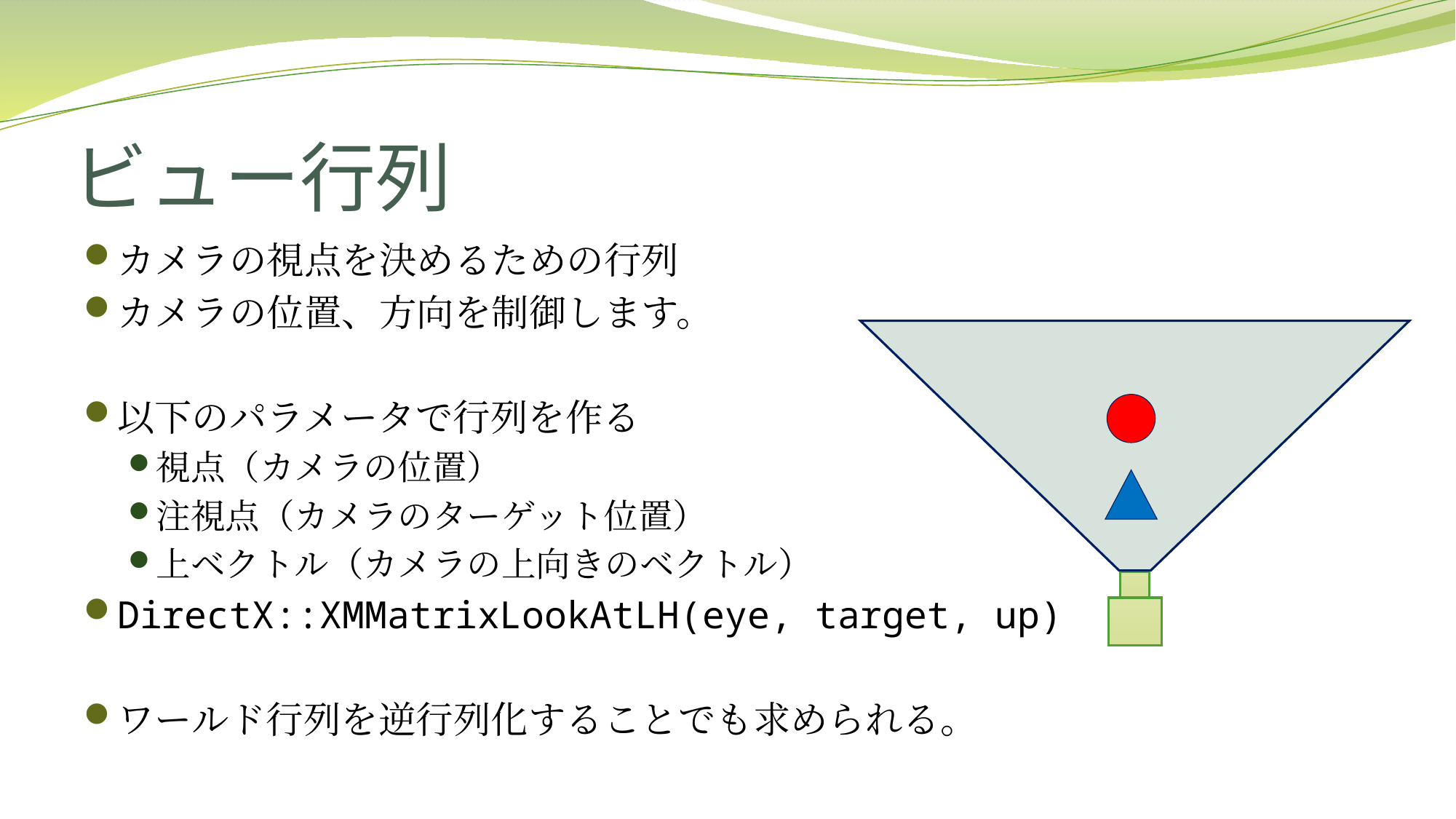

# ビュー行列
カメラの視点を決めるための行列
カメラの位置、方向を制御します。

以下のパラメータで行列を作る
視点（カメラの位置）
注視点（カメラのターゲット位置）
上ベクトル（カメラの上向きのベクトル）
DirectX::XMMatrixLookAtLH(eye, target, up)

ワールド行列を逆行列化することでも求められる。